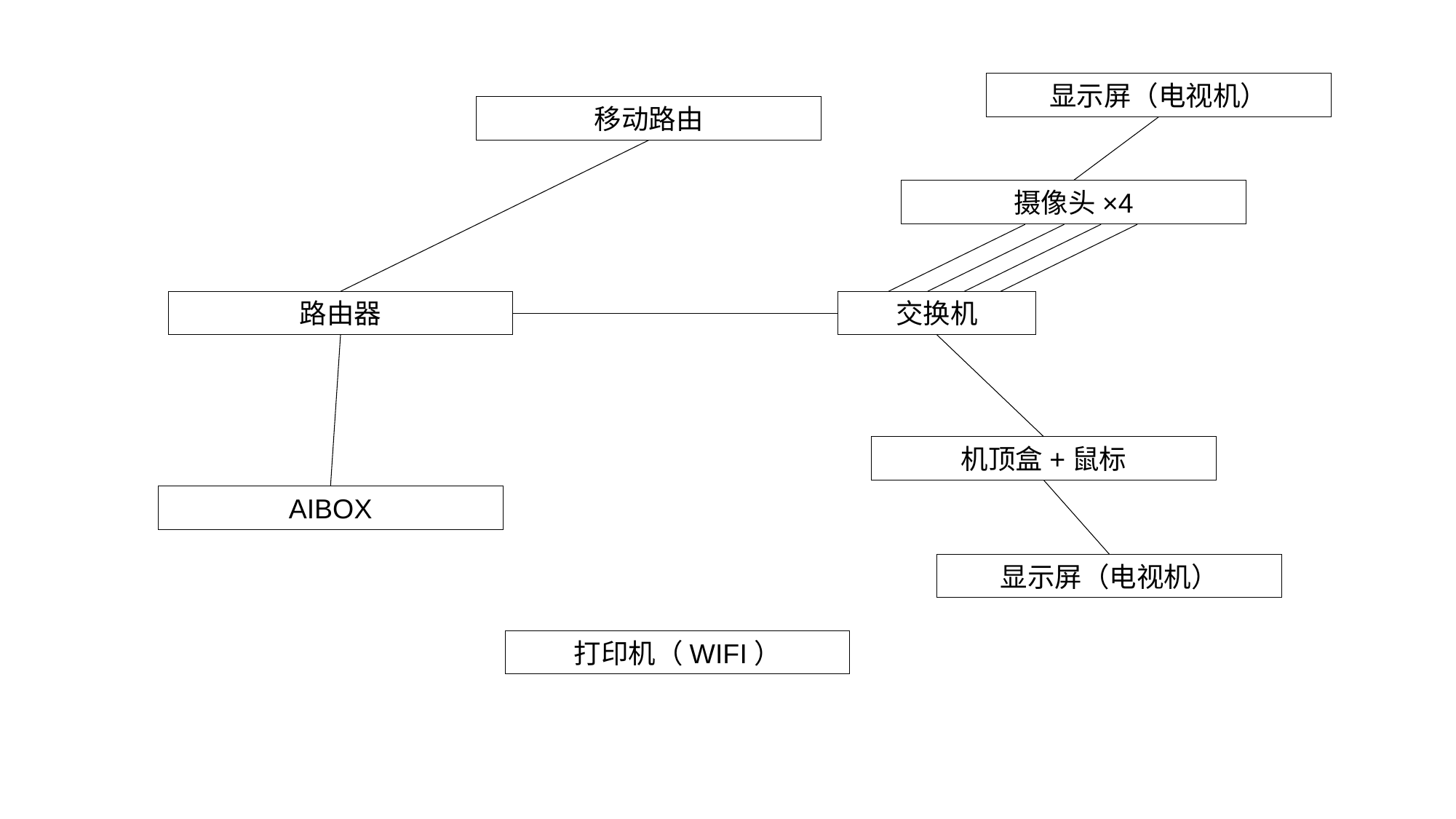

显示屏（电视机）
移动路由
摄像头×4
路由器
交换机
机顶盒+鼠标
AIBOX
显示屏（电视机）
打印机（WIFI）